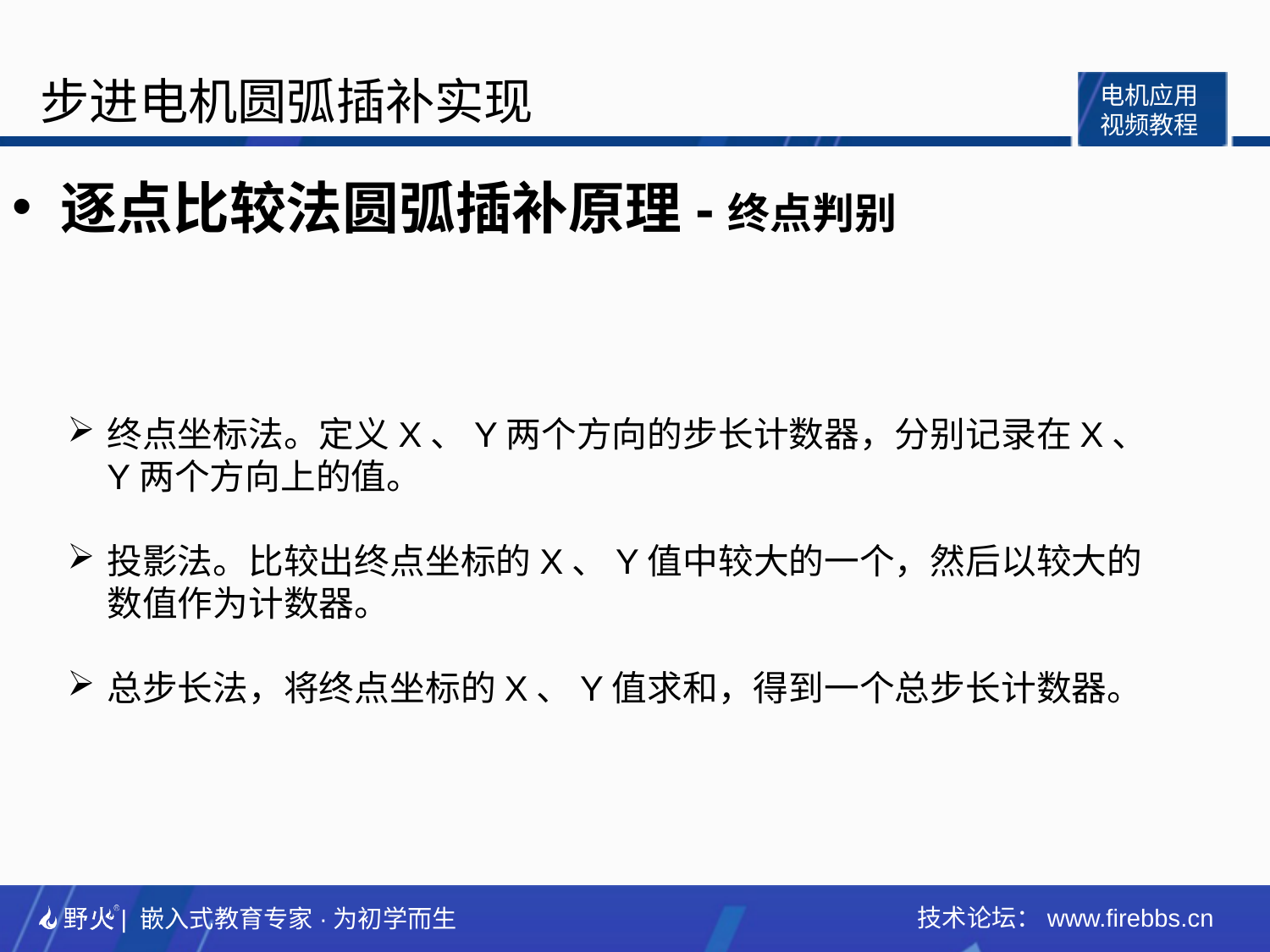

逐点比较法圆弧插补原理-终点判别
终点坐标法。定义X、Y两个方向的步长计数器，分别记录在X、Y两个方向上的值。

投影法。比较出终点坐标的X、Y值中较大的一个，然后以较大的数值作为计数器。

总步长法，将终点坐标的X、Y值求和，得到一个总步长计数器。